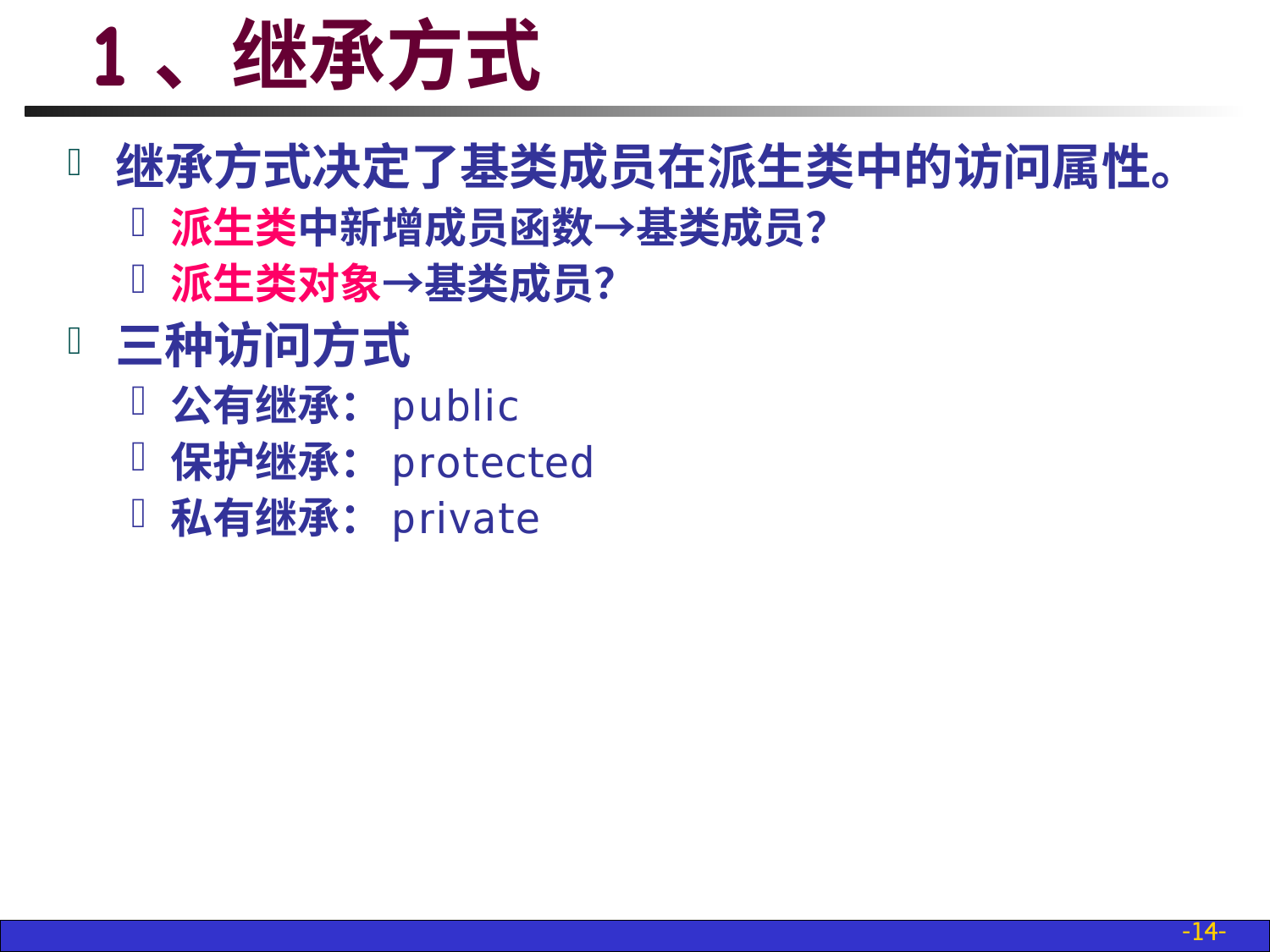

# 1、继承方式
继承方式决定了基类成员在派生类中的访问属性。
派生类中新增成员函数→基类成员？
派生类对象→基类成员？
三种访问方式
公有继承：public
保护继承：protected
私有继承：private
-14-